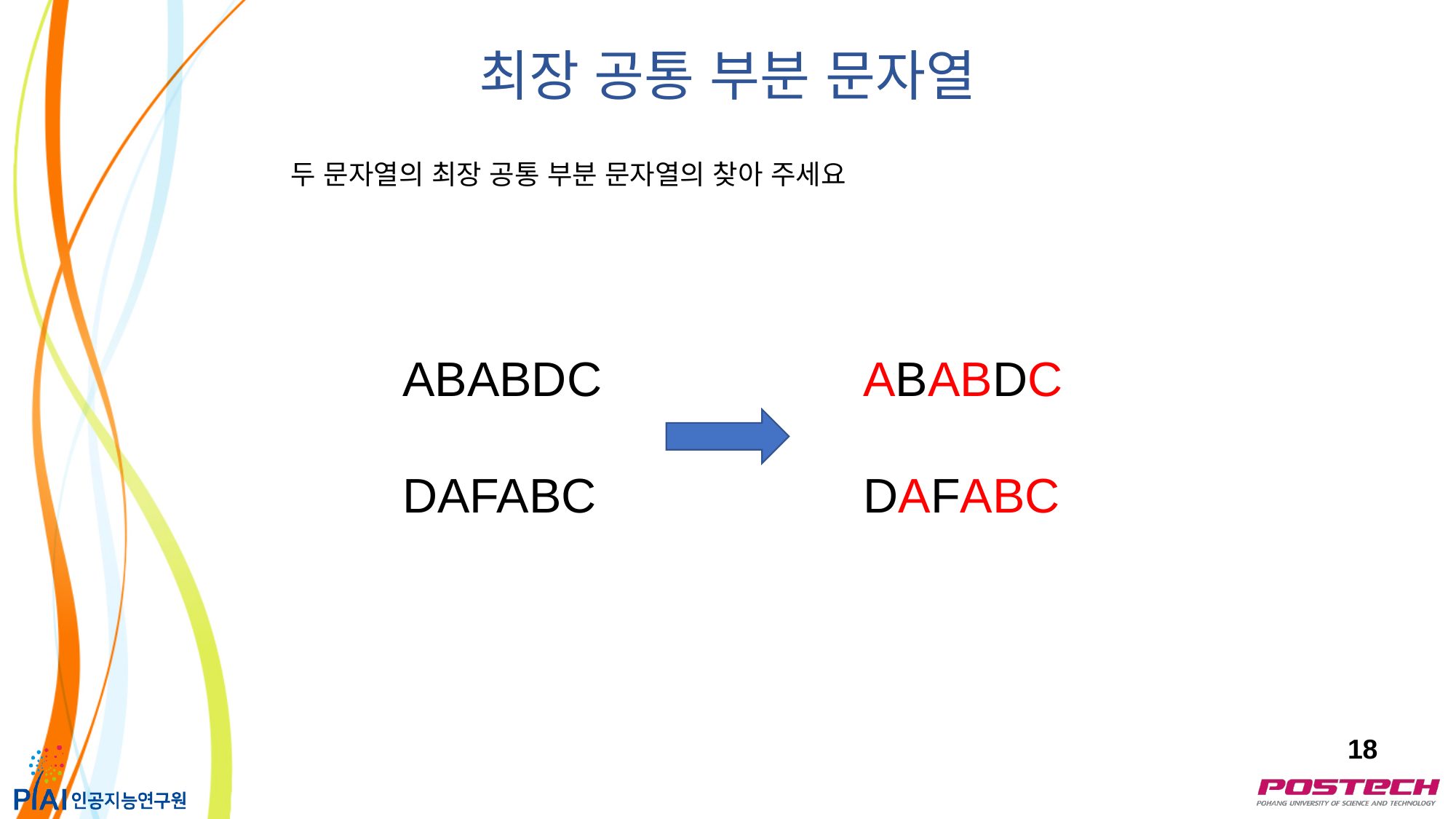

최장 공통 부분 문자열
두 문자열의 최장 공통 부분 문자열의 찾아 주세요
ABABDC

DAFABC
ABABDC

DAFABC